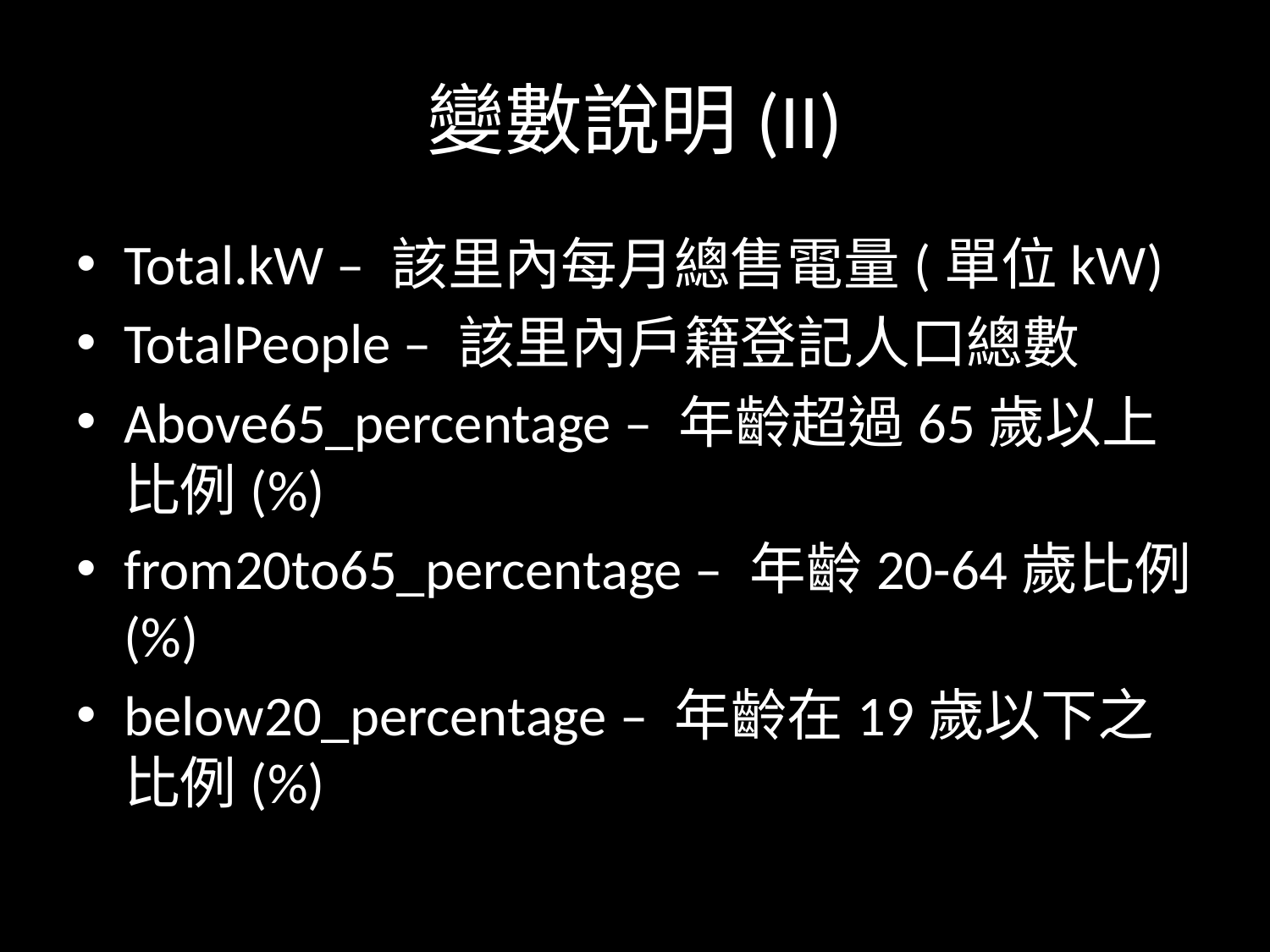

# 變數說明(II)
Total.kW – 該里內每月總售電量(單位kW)
TotalPeople – 該里內戶籍登記人口總數
Above65_percentage – 年齡超過65歲以上比例(%)
from20to65_percentage – 年齡20-64歲比例(%)
below20_percentage – 年齡在19歲以下之比例(%)